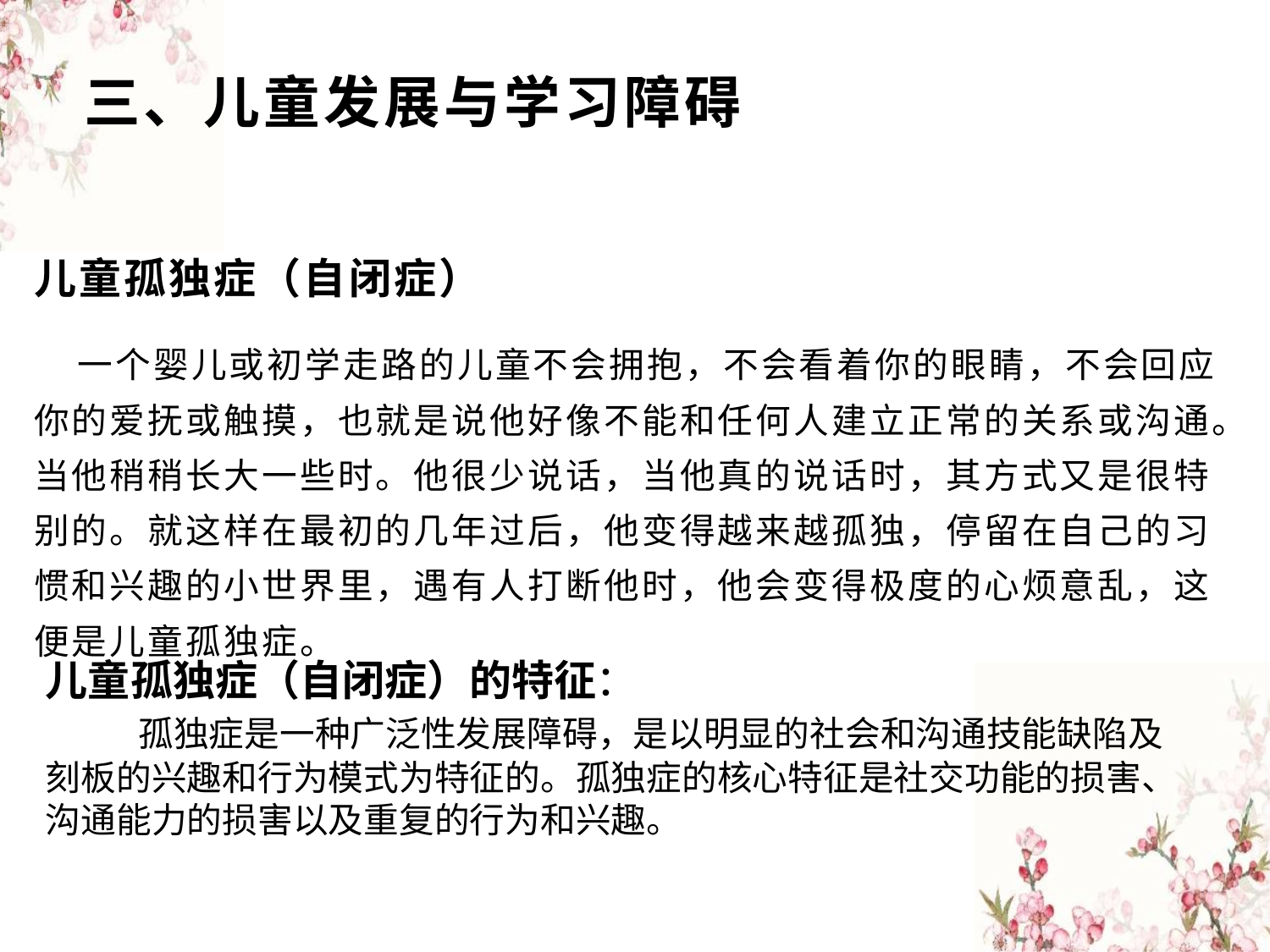

# 三、儿童发展与学习障碍
儿童孤独症（自闭症）
   一个婴儿或初学走路的儿童不会拥抱，不会看着你的眼睛，不会回应你的爱抚或触摸，也就是说他好像不能和任何人建立正常的关系或沟通。当他稍稍长大一些时。他很少说话，当他真的说话时，其方式又是很特别的。就这样在最初的几年过后，他变得越来越孤独，停留在自己的习惯和兴趣的小世界里，遇有人打断他时，他会变得极度的心烦意乱，这便是儿童孤独症。
儿童孤独症（自闭症）的特征：
         孤独症是一种广泛性发展障碍，是以明显的社会和沟通技能缺陷及刻板的兴趣和行为模式为特征的。孤独症的核心特征是社交功能的损害、沟通能力的损害以及重复的行为和兴趣。